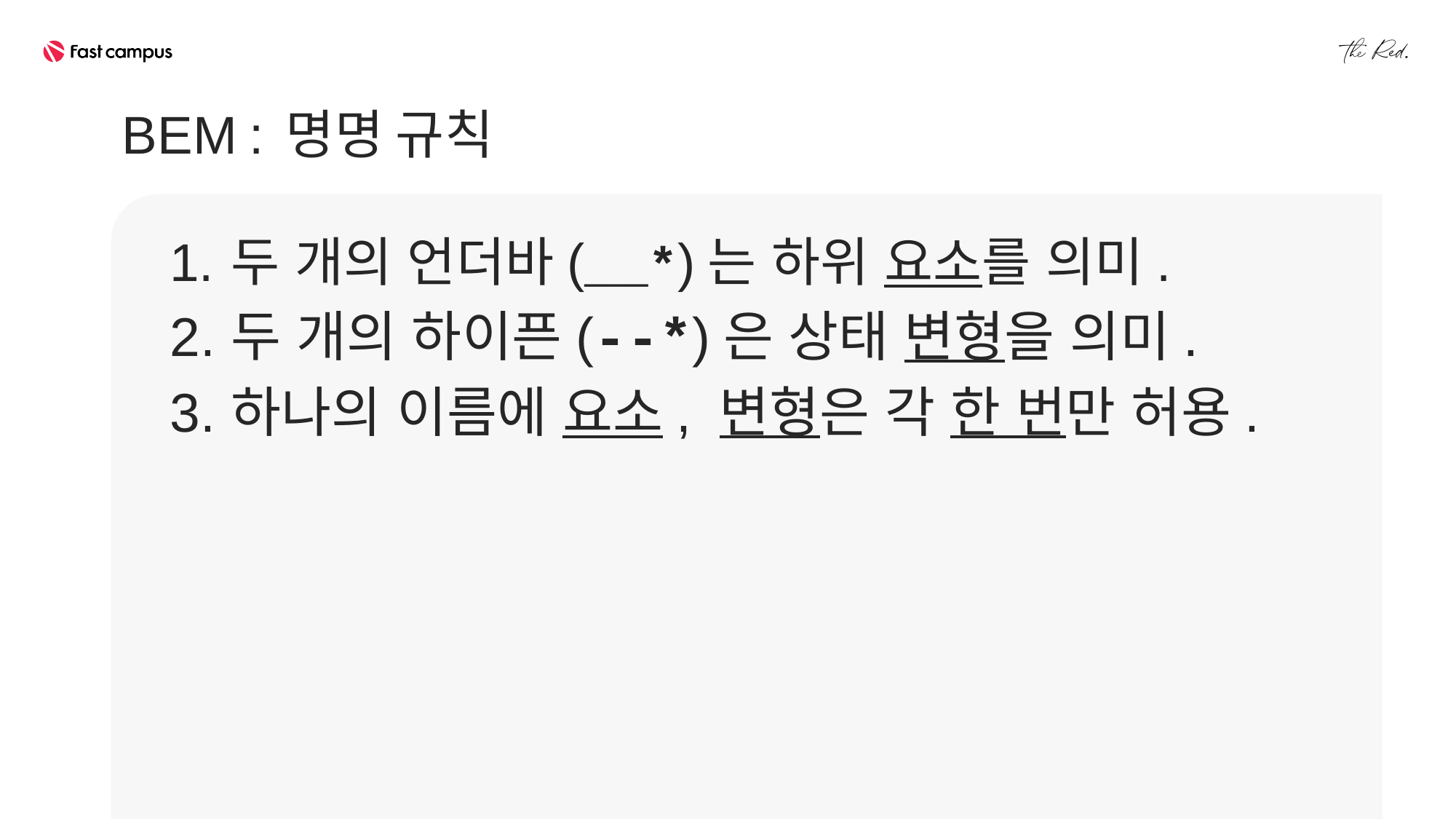

BEM : 명명 규칙
두 개의 언더바(__*)는 하위 요소를 의미.
두 개의 하이픈(--*)은 상태 변형을 의미.
하나의 이름에 요소, 변형은 각 한 번만 허용.